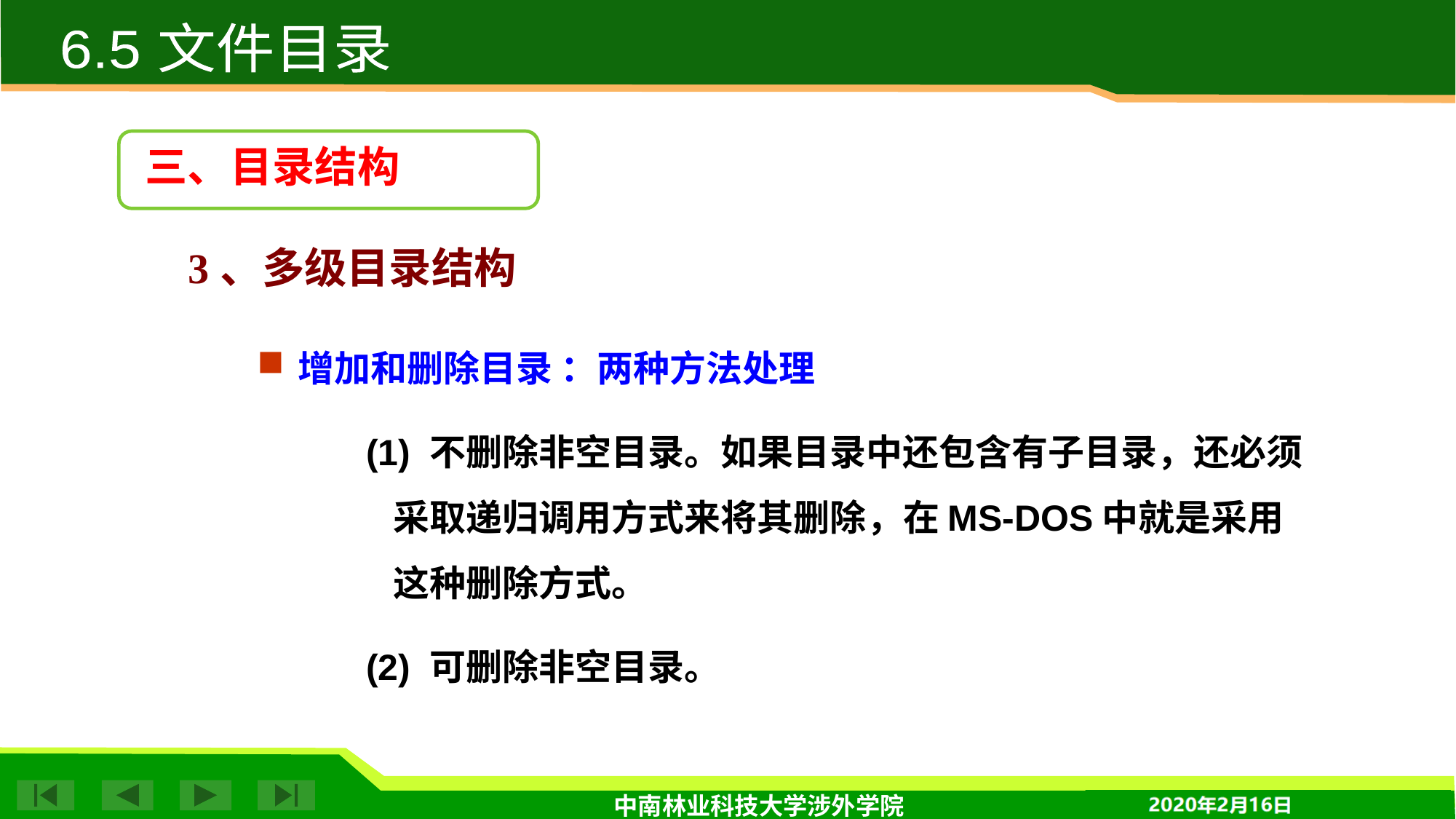

6.5 文件目录

三、目录结构
3、多级目录结构
增加和删除目录 ：两种方法处理
(1) 不删除非空目录。如果目录中还包含有子目录，还必须采取递归调用方式来将其删除，在MS-DOS中就是采用这种删除方式。
(2) 可删除非空目录。